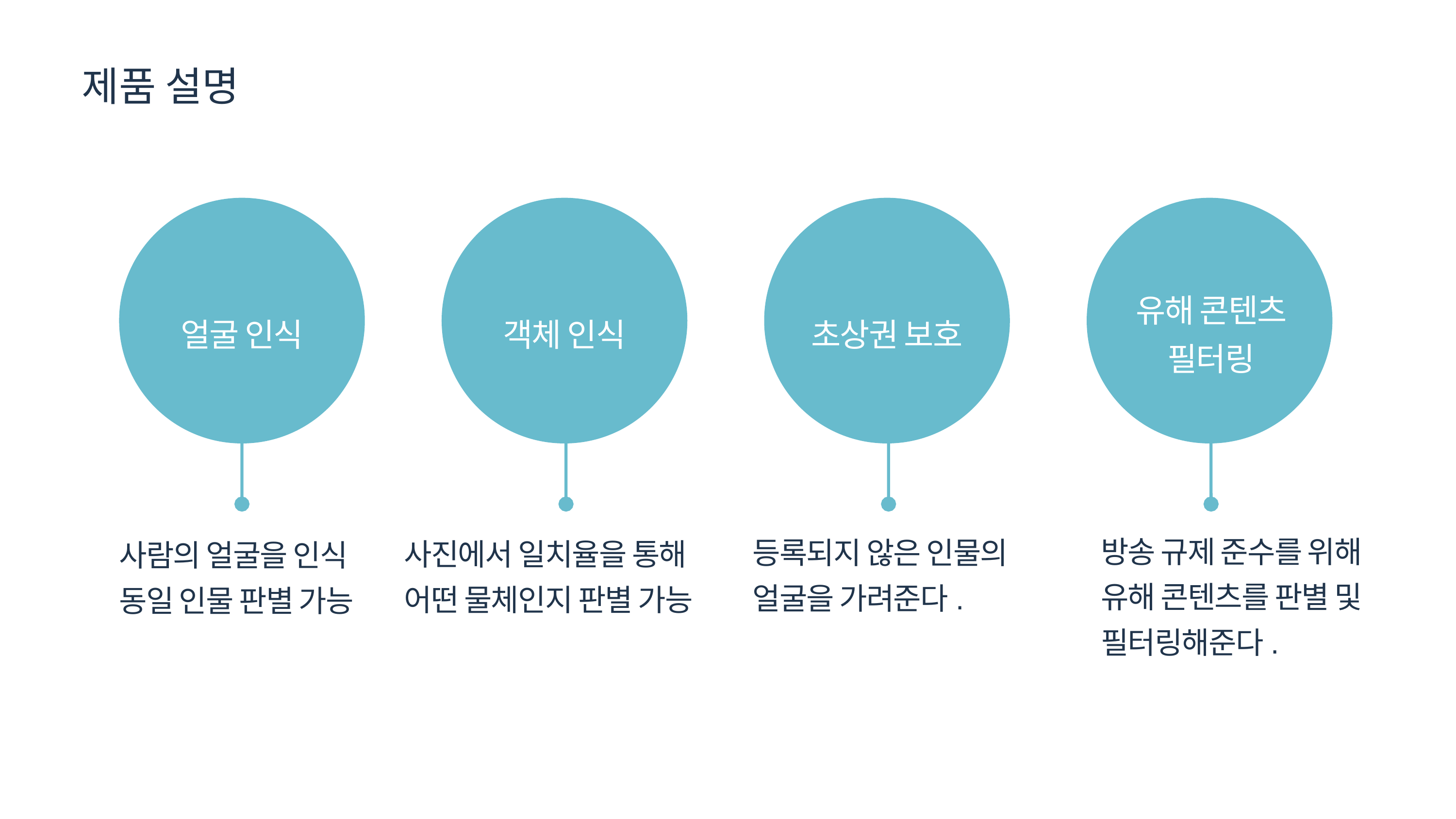

제품 설명

얼굴 인식

객체 인식

초상권 보호

유해 콘텐츠 필터링

방송 규제 준수를 위해 유해 콘텐츠를 판별 및 필터링해준다.
등록되지 않은 인물의 얼굴을 가려준다.
사진에서 일치율을 통해 어떤 물체인지 판별 가능
사람의 얼굴을 인식
동일 인물 판별 가능